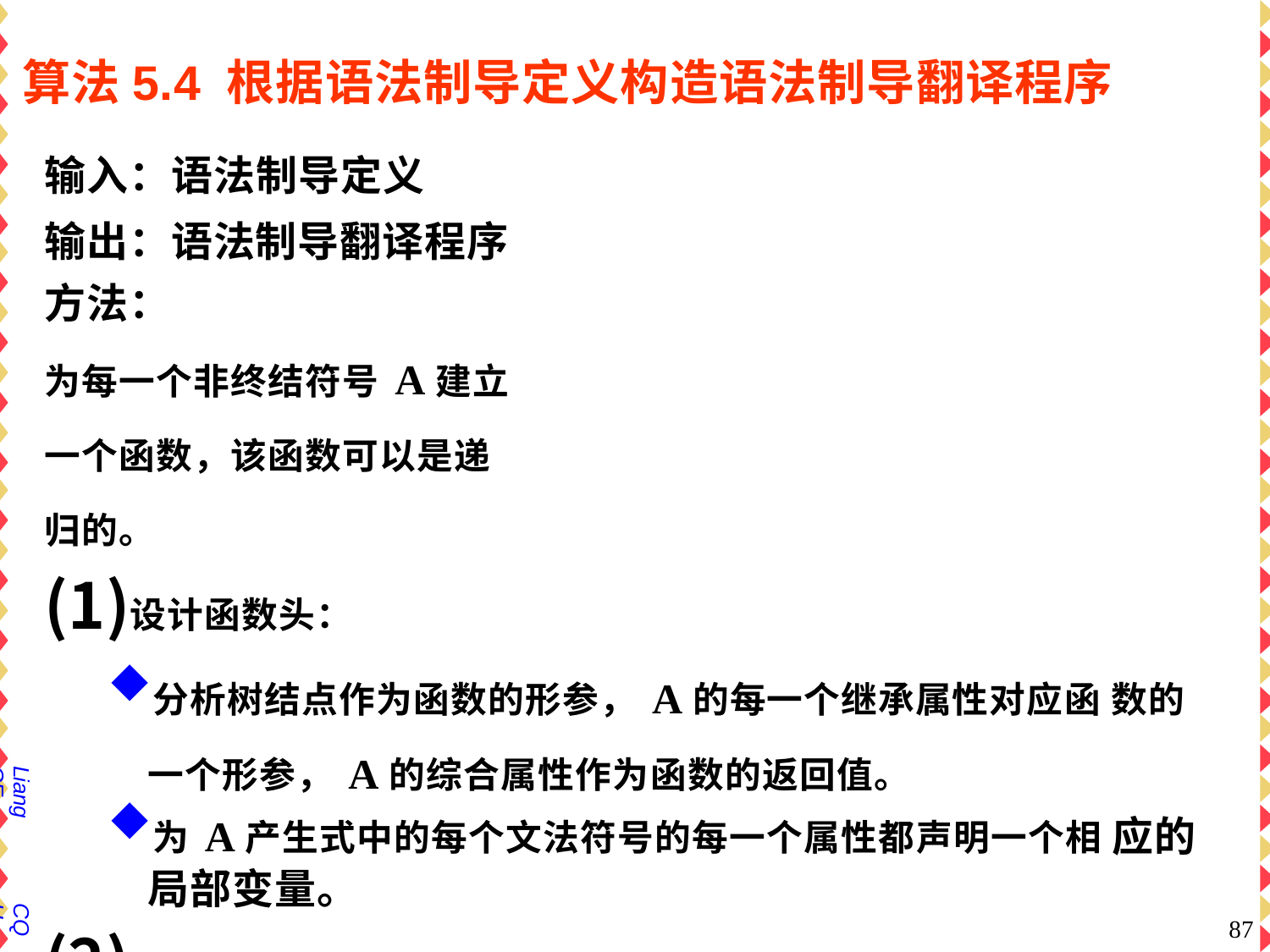

# 算法5.4 根据语法制导定义构造语法制导翻译程序
输入：语法制导定义
输出：语法制导翻译程序 方法：
为每一个非终结符号A建立一个函数，该函数可以是递归的。
设计函数头：
分析树结点作为函数的形参，A的每一个继承属性对应函 数的一个形参，A的综合属性作为函数的返回值。
为A产生式中的每个文法符号的每一个属性都声明一个相 应的局部变量。
函数体结构：
如果非终结符号A有多个候选式，则A的函数体首先要根 据当前结点处使用的产生式来确定应执行的分支代码，即  A的函数代码可由多个分支组成。
Liang GE
CQU
87